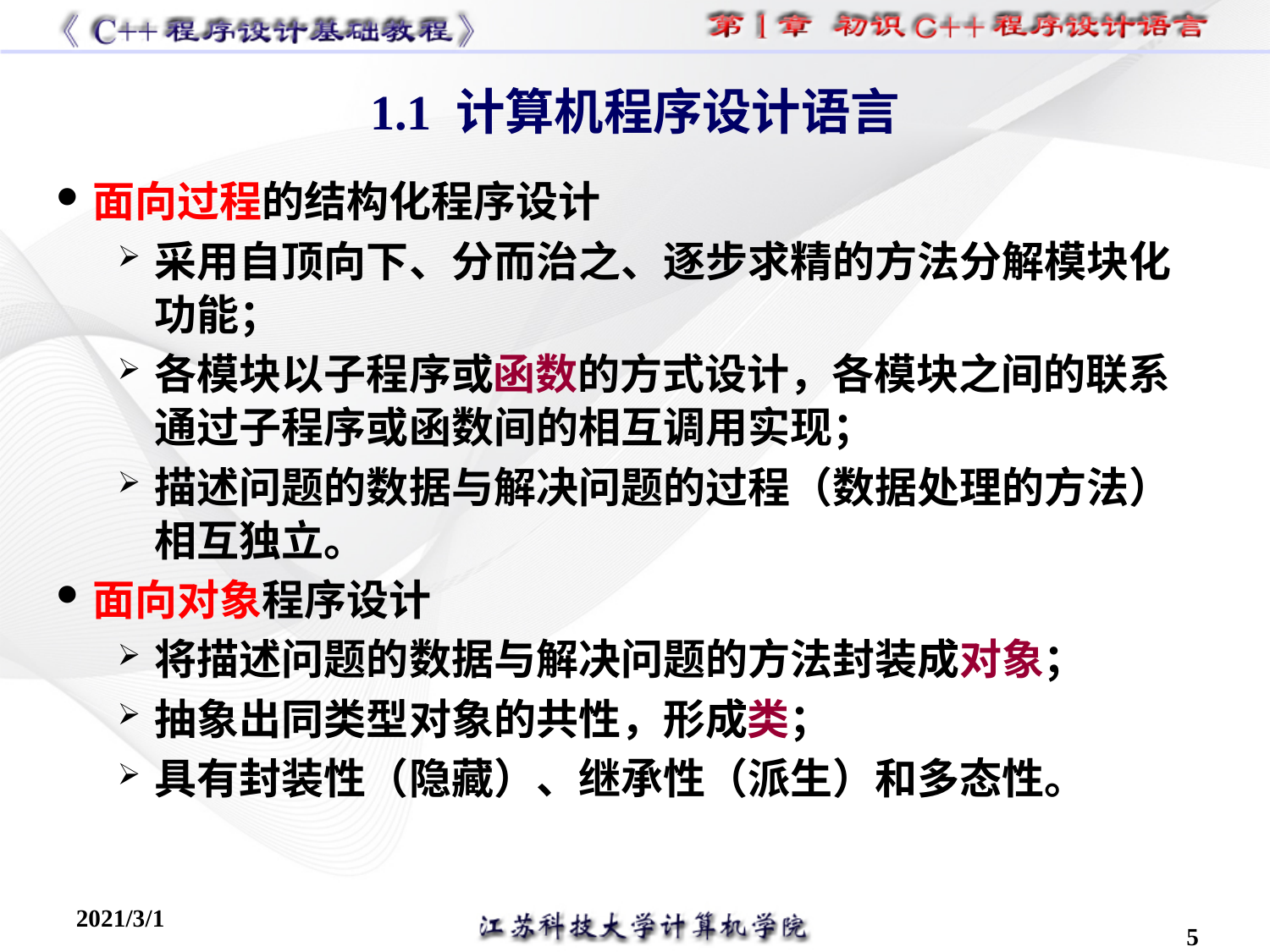

面向过程的结构化程序设计
采用自顶向下、分而治之、逐步求精的方法分解模块化功能；
各模块以子程序或函数的方式设计，各模块之间的联系通过子程序或函数间的相互调用实现；
描述问题的数据与解决问题的过程（数据处理的方法）相互独立。
面向对象程序设计
将描述问题的数据与解决问题的方法封装成对象；
抽象出同类型对象的共性，形成类；
具有封装性（隐藏）、继承性（派生）和多态性。
1.1 计算机程序设计语言